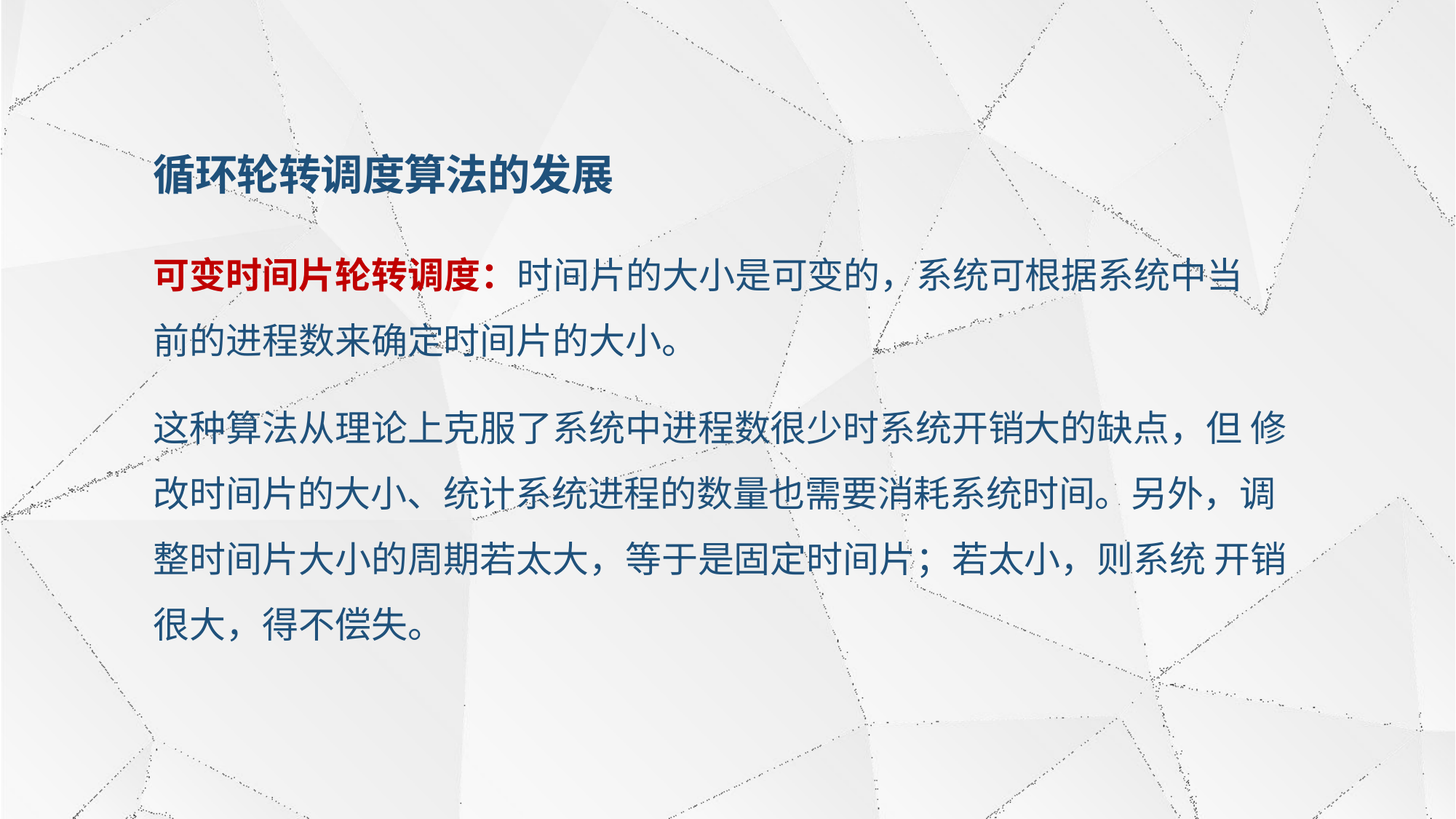

# 循环轮转调度算法的发展
可变时间片轮转调度：时间片的大小是可变的，系统可根据系统中当
前的进程数来确定时间片的大小。
这种算法从理论上克服了系统中进程数很少时系统开销大的缺点，但 修改时间片的大小、统计系统进程的数量也需要消耗系统时间。另外，调整时间片大小的周期若太大，等于是固定时间片；若太小，则系统 开销很大，得不偿失。